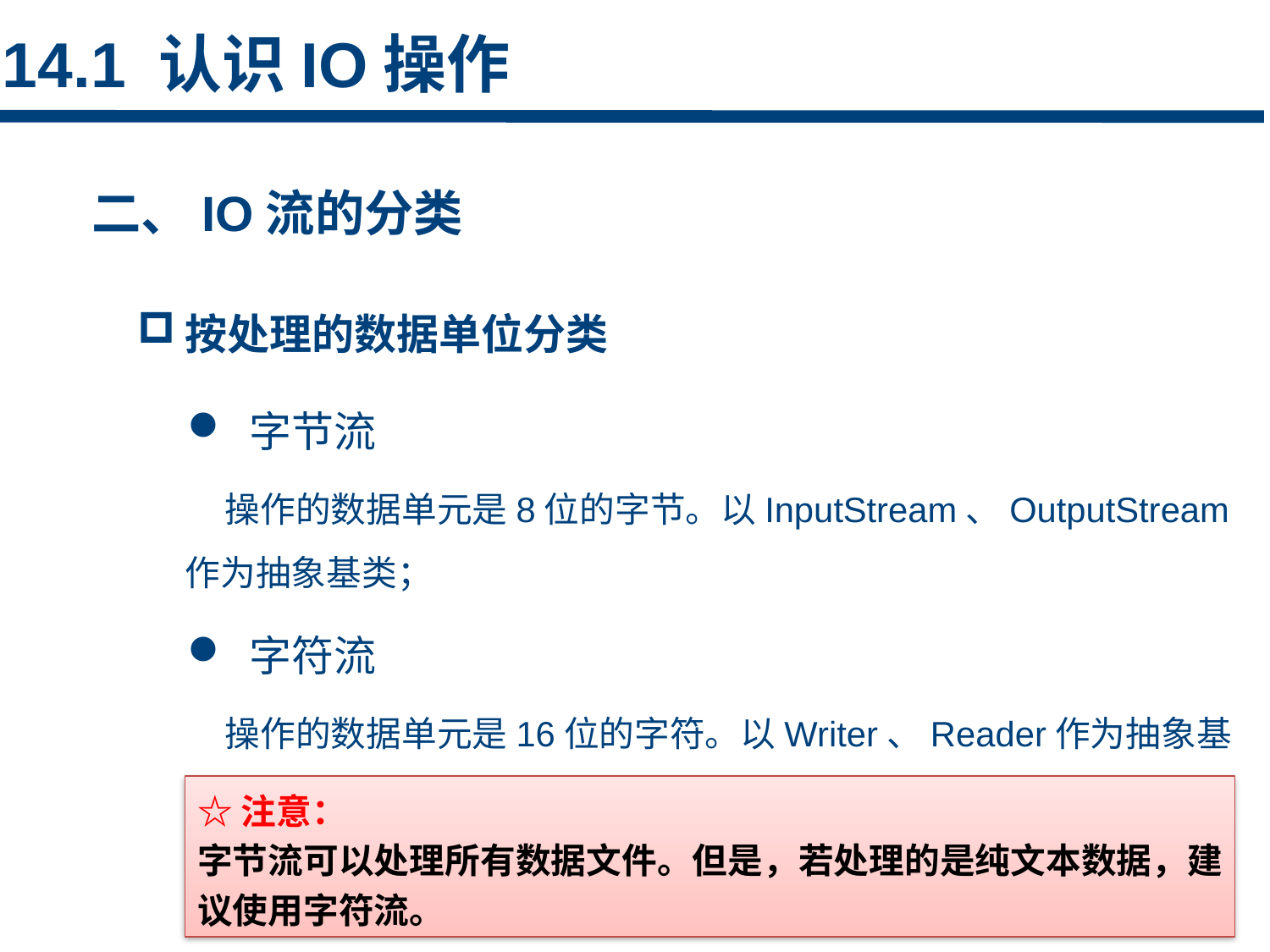

14.1 认识IO操作
二、IO流的分类
点击添加文本
按处理的数据单位分类
 字节流
    操作的数据单元是8位的字节。以InputStream、OutputStream作为抽象基类；
 字符流
    操作的数据单元是16位的字符。以Writer、Reader作为抽象基类。
点击添加文本
点击添加文本
点击添加文本
☆注意：
字节流可以处理所有数据文件。但是，若处理的是纯文本数据，建议使用字符流。